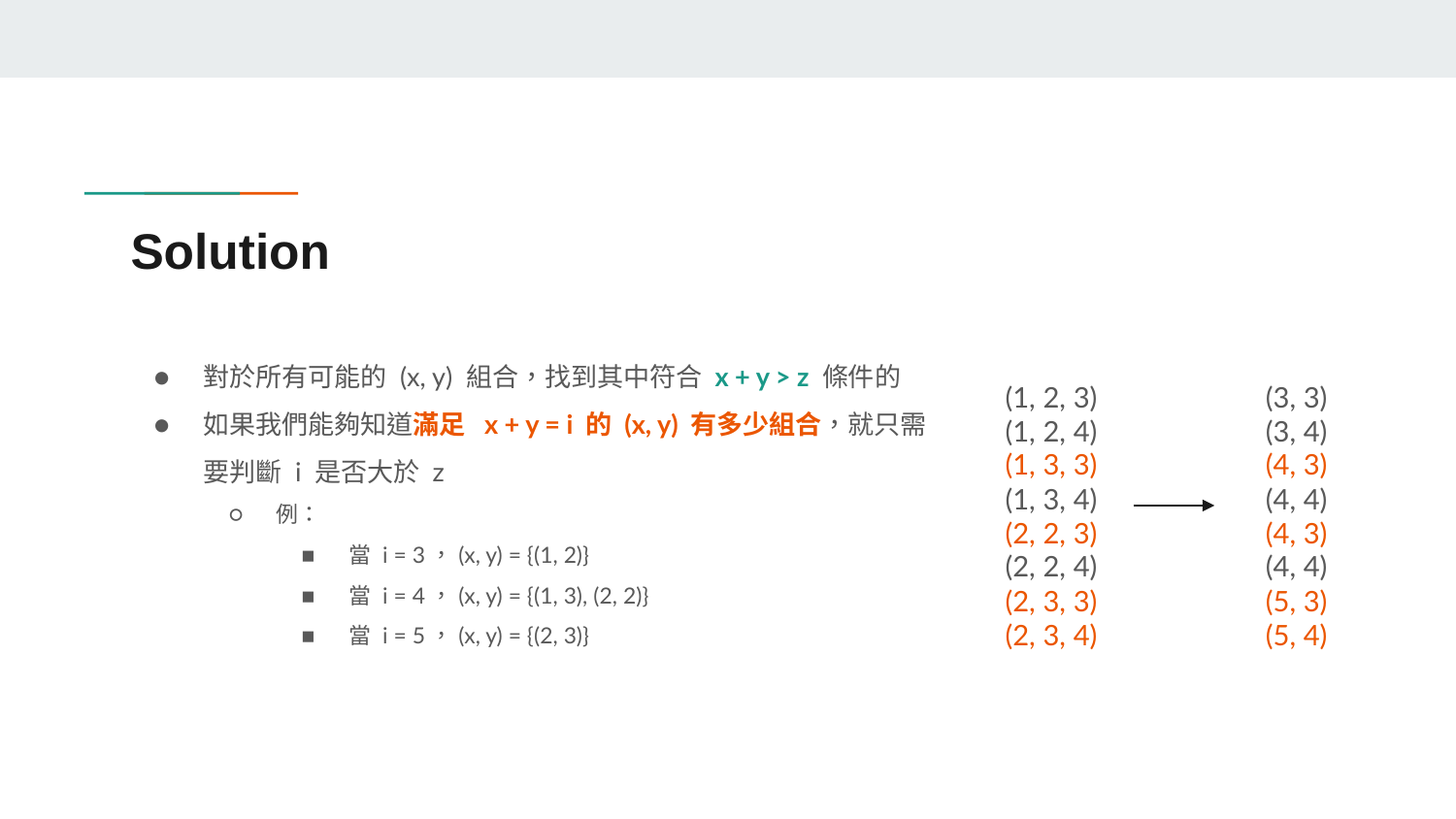

# Solution
對於所有可能的 (x, y) 組合，找到其中符合 x + y > z 條件的
如果我們能夠知道滿足  x + y = i 的 (x, y) 有多少組合，就只需要判斷 i 是否大於 z
例：
當 i = 3，(x, y) = {(1, 2)}
當 i = 4，(x, y) = {(1, 3), (2, 2)}
當 i = 5，(x, y) = {(2, 3)}

(1, 2, 3)
(1, 2, 4)
(1, 3, 3)
(1, 3, 4)
(2, 2, 3)
(2, 2, 4)
(2, 3, 3)
(2, 3, 4)

(3, 3)
(3, 4)
(4, 3)
(4, 4)
(4, 3)
(4, 4)
(5, 3)
(5, 4)